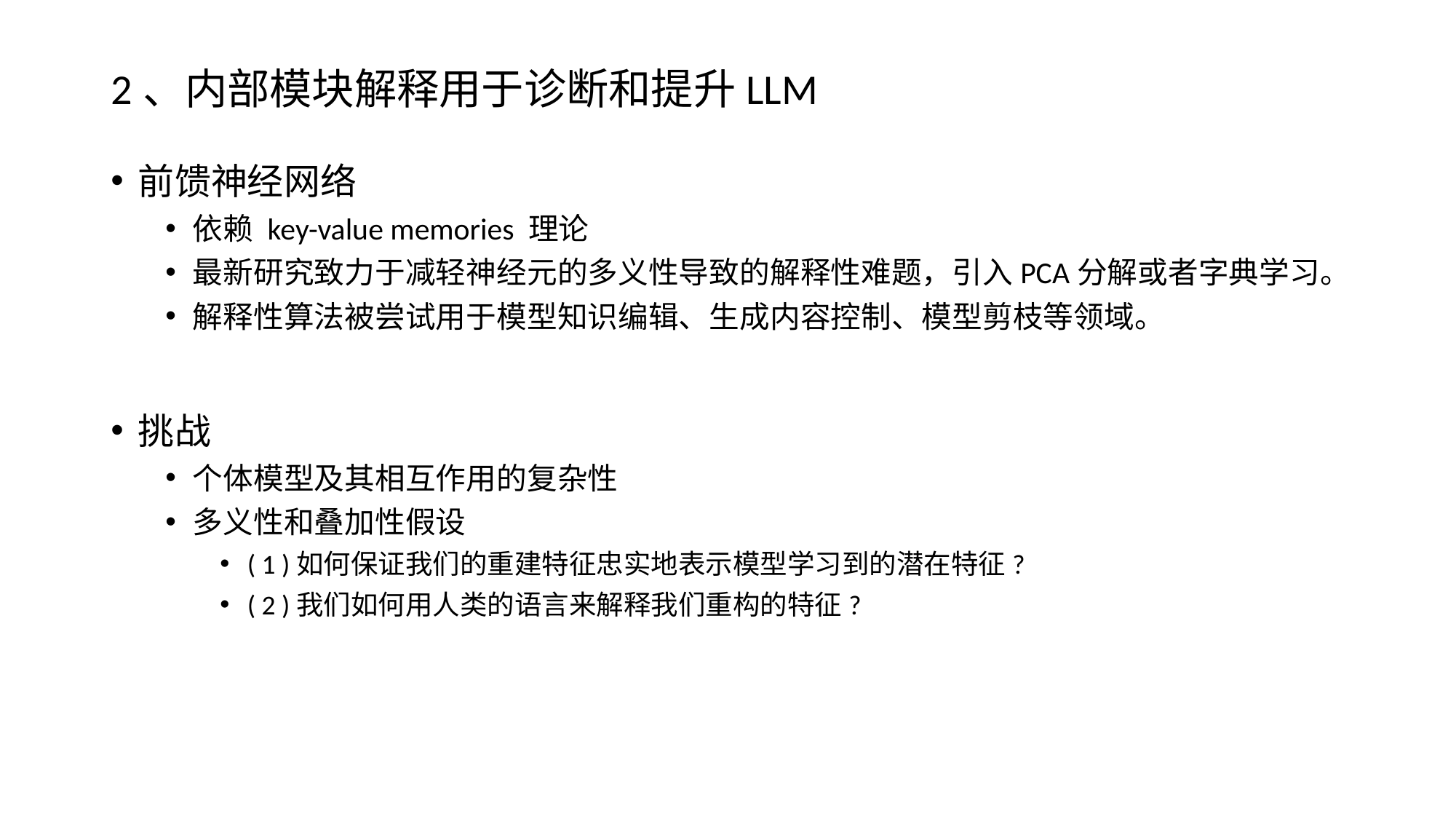

# 2、内部模块解释用于诊断和提升LLM
前馈神经网络
依赖 key-value memories 理论
最新研究致力于减轻神经元的多义性导致的解释性难题，引入PCA分解或者字典学习。
解释性算法被尝试用于模型知识编辑、生成内容控制、模型剪枝等领域。

挑战
个体模型及其相互作用的复杂性
多义性和叠加性假设
( 1 )如何保证我们的重建特征忠实地表示模型学习到的潜在特征?
( 2 )我们如何用人类的语言来解释我们重构的特征?